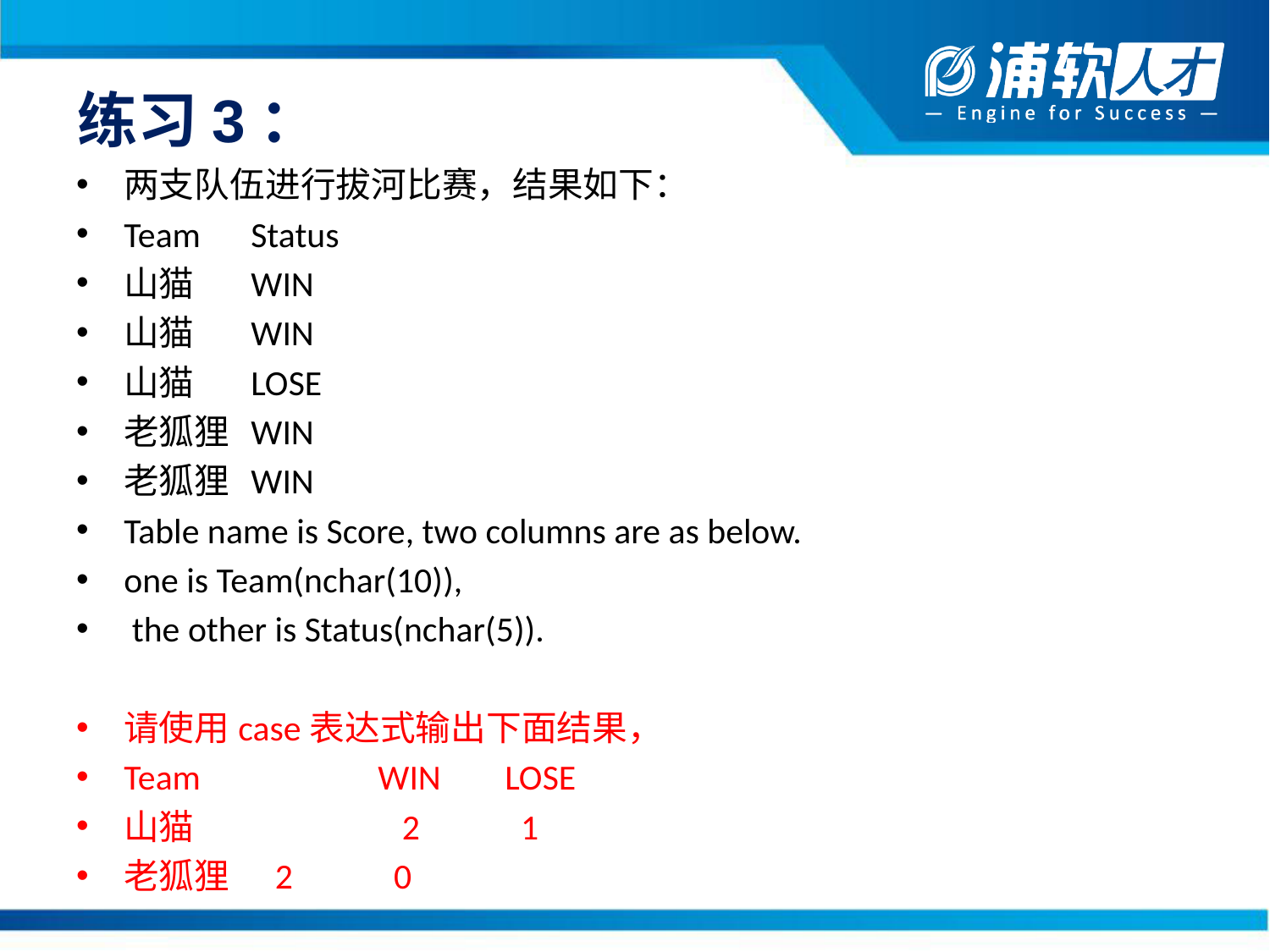

# 练习3：
两支队伍进行拔河比赛，结果如下：
Team	Status
山猫	WIN
山猫	WIN
山猫	LOSE
老狐狸	WIN
老狐狸	WIN
Table name is Score, two columns are as below.
one is Team(nchar(10)),
 the other is Status(nchar(5)).

请使用case表达式输出下面结果，
Team		WIN	LOSE
山猫	  	  2	  1
老狐狸	  2	  0